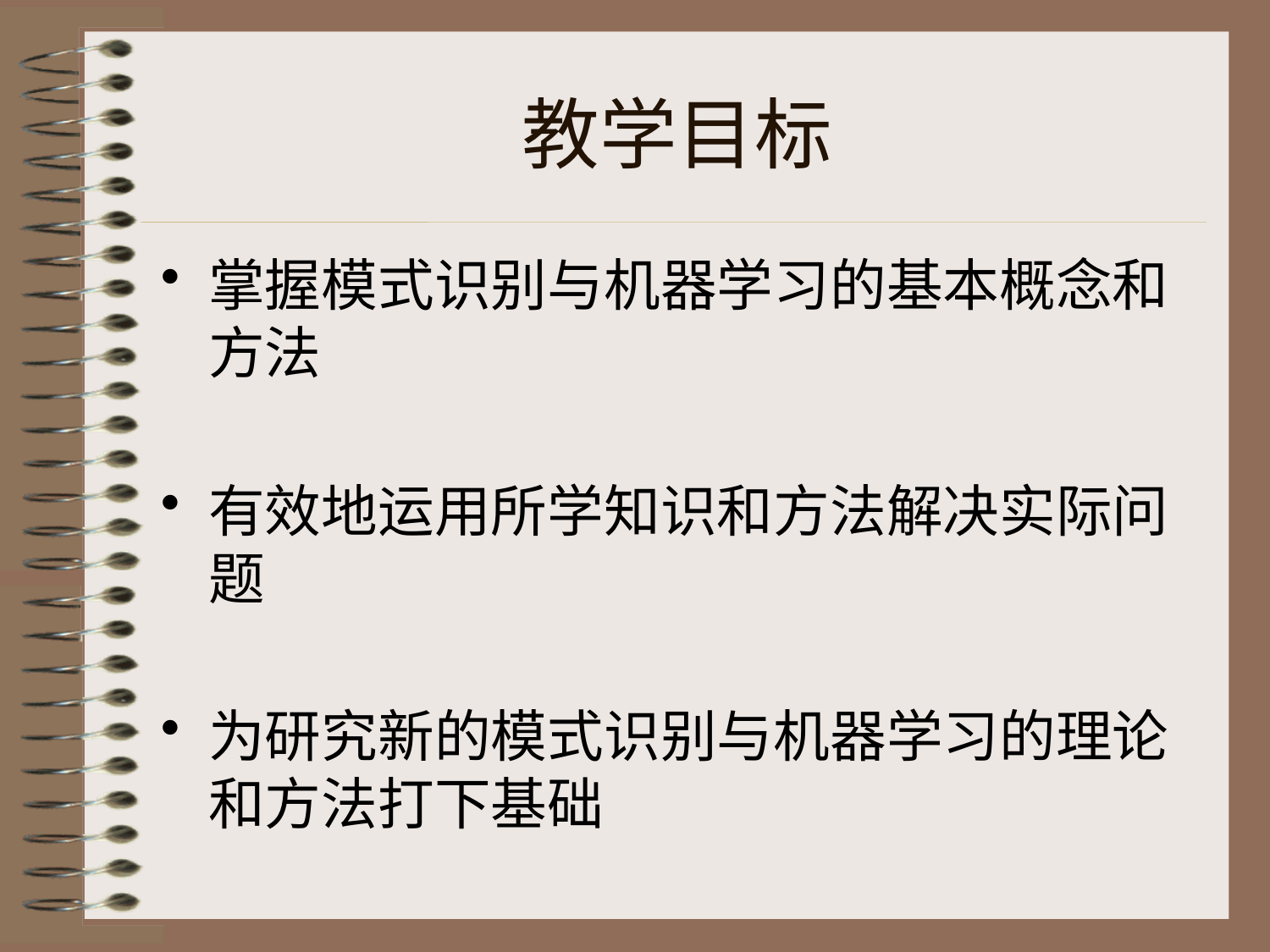

# 教学目标
掌握模式识别与机器学习的基本概念和方法

有效地运用所学知识和方法解决实际问题

为研究新的模式识别与机器学习的理论和方法打下基础